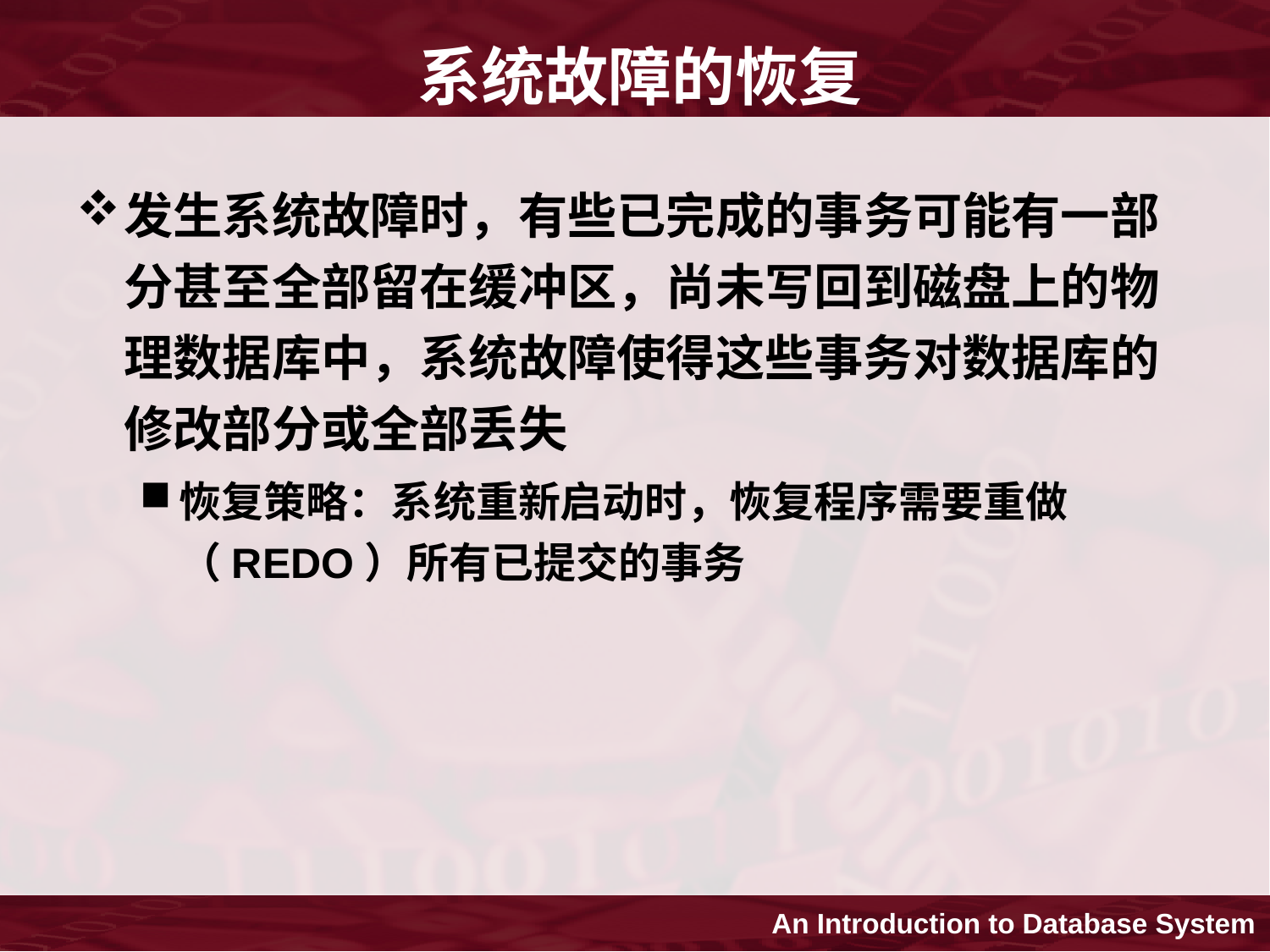

# 系统故障的恢复
发生系统故障时，有些已完成的事务可能有一部分甚至全部留在缓冲区，尚未写回到磁盘上的物理数据库中，系统故障使得这些事务对数据库的修改部分或全部丢失
恢复策略：系统重新启动时，恢复程序需要重做（REDO）所有已提交的事务